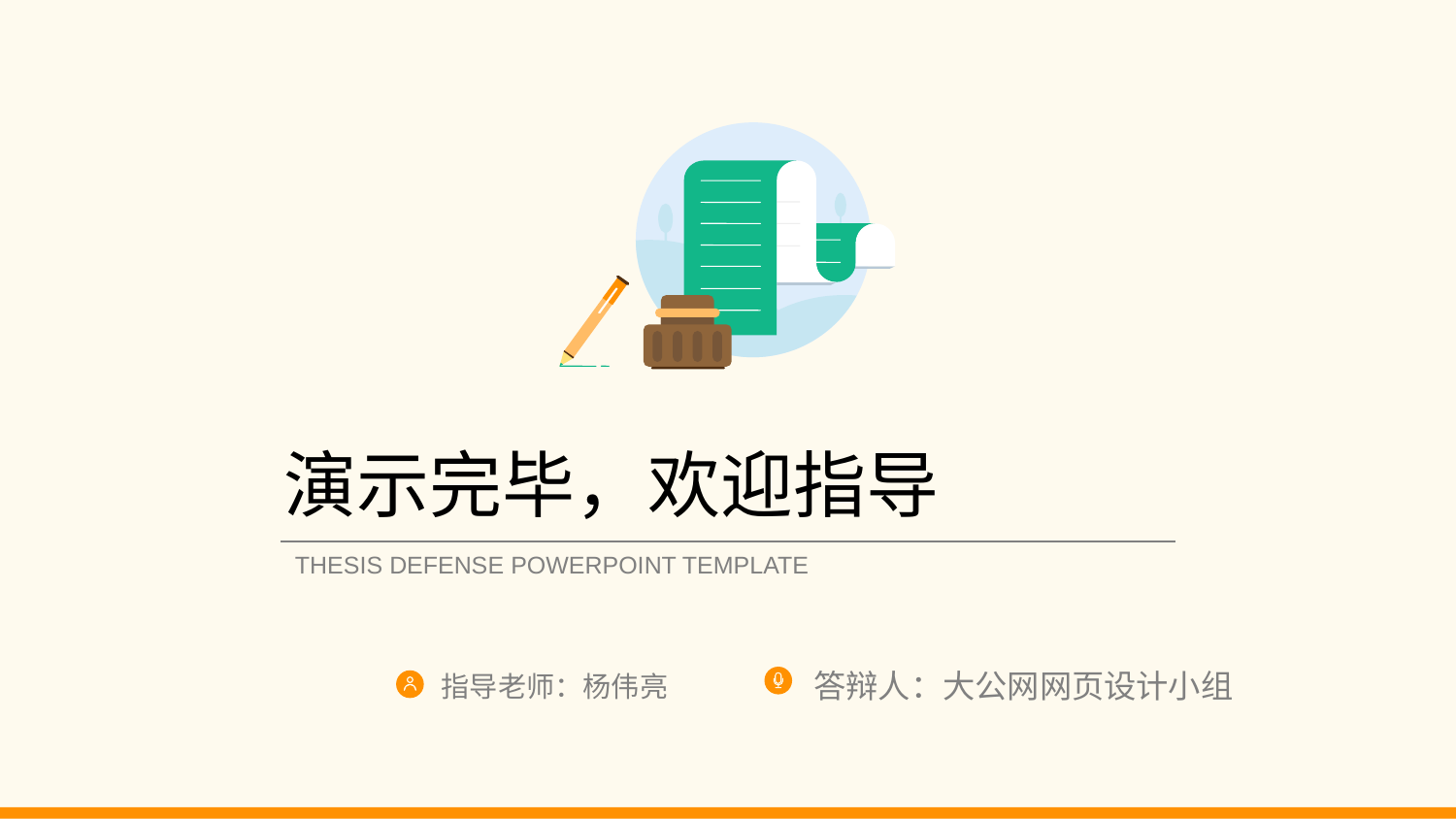

演示完毕，欢迎指导
THESIS DEFENSE POWERPOINT TEMPLATE
答辩人：大公网网页设计小组
指导老师：杨伟亮